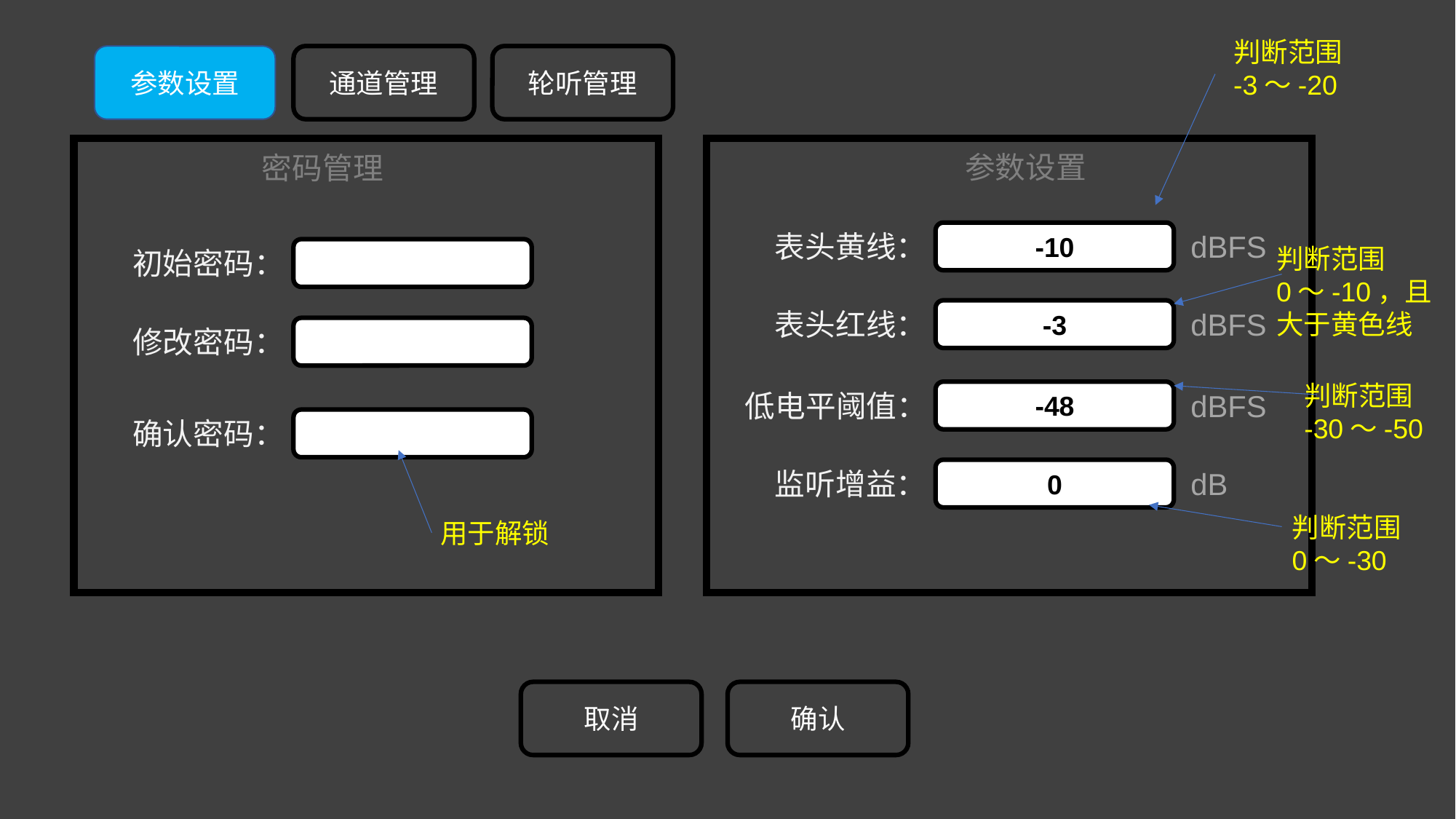

判断范围
-3～-20
参数设置
通道管理
轮听管理

参数设置
密码管理
表头黄线：
-10
dBFS
判断范围
0～-10，且
大于黄色线
初始密码：

表头红线：
-3
dBFS
修改密码：

判断范围
-30～-50
低电平阈值：
-48
dBFS
确认密码：

监听增益：
0
dB
判断范围
0～-30
用于解锁
取消
确认